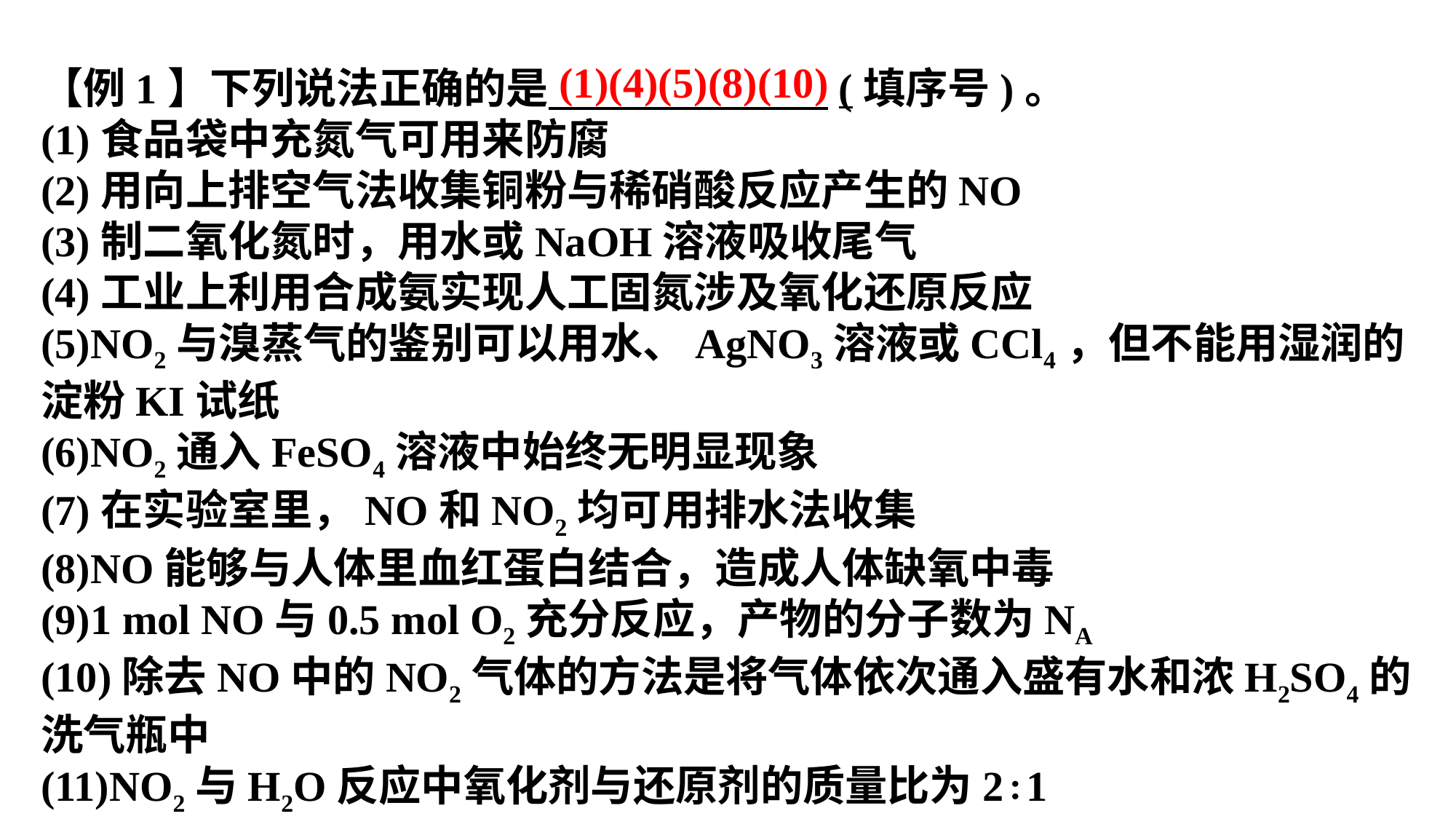

(1)(4)(5)(8)(10)
【例1】下列说法正确的是                             (填序号)。
(1)食品袋中充氮气可用来防腐
(2)用向上排空气法收集铜粉与稀硝酸反应产生的NO
(3)制二氧化氮时，用水或NaOH溶液吸收尾气
(4)工业上利用合成氨实现人工固氮涉及氧化还原反应
(5)NO2与溴蒸气的鉴别可以用水、AgNO3溶液或CCl4，但不能用湿润的淀粉KI试纸
(6)NO2通入FeSO4溶液中始终无明显现象
(7)在实验室里，NO和NO2均可用排水法收集
(8)NO能够与人体里血红蛋白结合，造成人体缺氧中毒
(9)1 mol NO与0.5 mol O2充分反应，产物的分子数为NA
(10)除去NO中的NO2气体的方法是将气体依次通入盛有水和浓H2SO4的洗气瓶中
(11)NO2与H2O反应中氧化剂与还原剂的质量比为2∶1